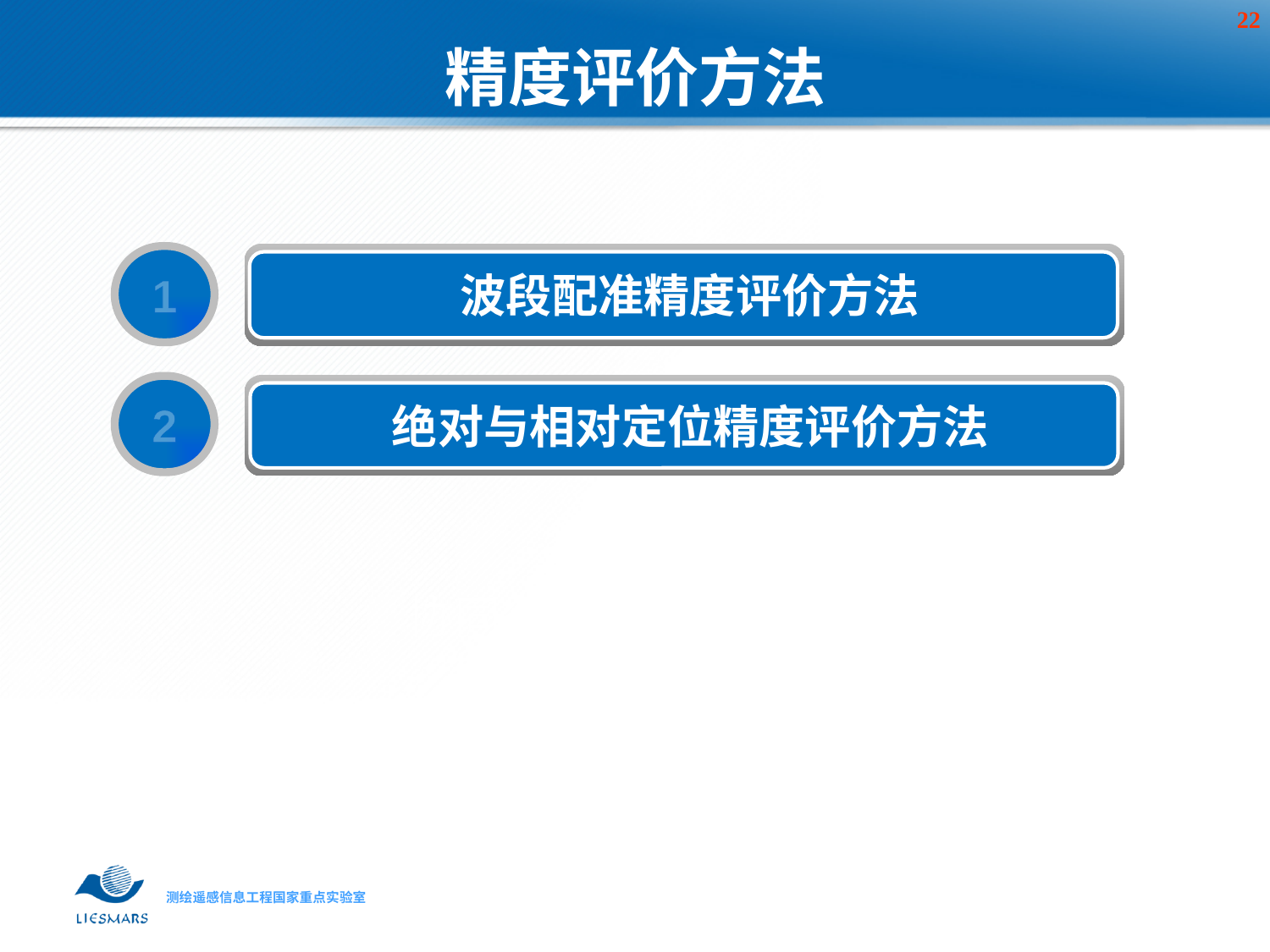

精度评价方法

波段配准精度评价方法
1

绝对与相对定位精度评价方法
2
协同创新中心培育成效
协同创新中心培育成效
协同创新中心培育成效